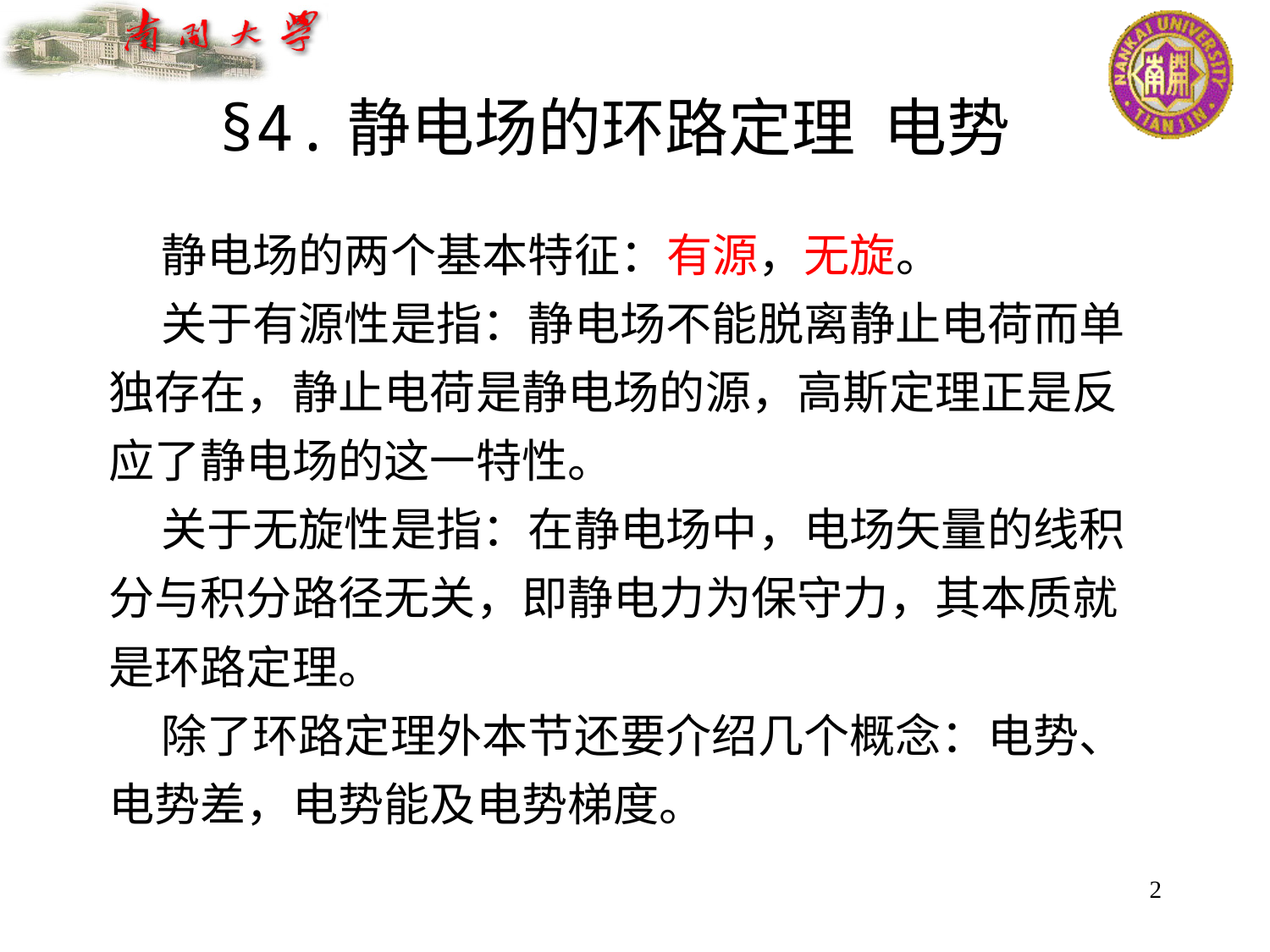

§4.静电场的环路定理  电势
    静电场的两个基本特征：有源，无旋。
    关于有源性是指：静电场不能脱离静止电荷而单独存在，静止电荷是静电场的源，高斯定理正是反应了静电场的这一特性。
    关于无旋性是指：在静电场中，电场矢量的线积分与积分路径无关，即静电力为保守力，其本质就是环路定理。
    除了环路定理外本节还要介绍几个概念：电势、电势差，电势能及电势梯度。
2